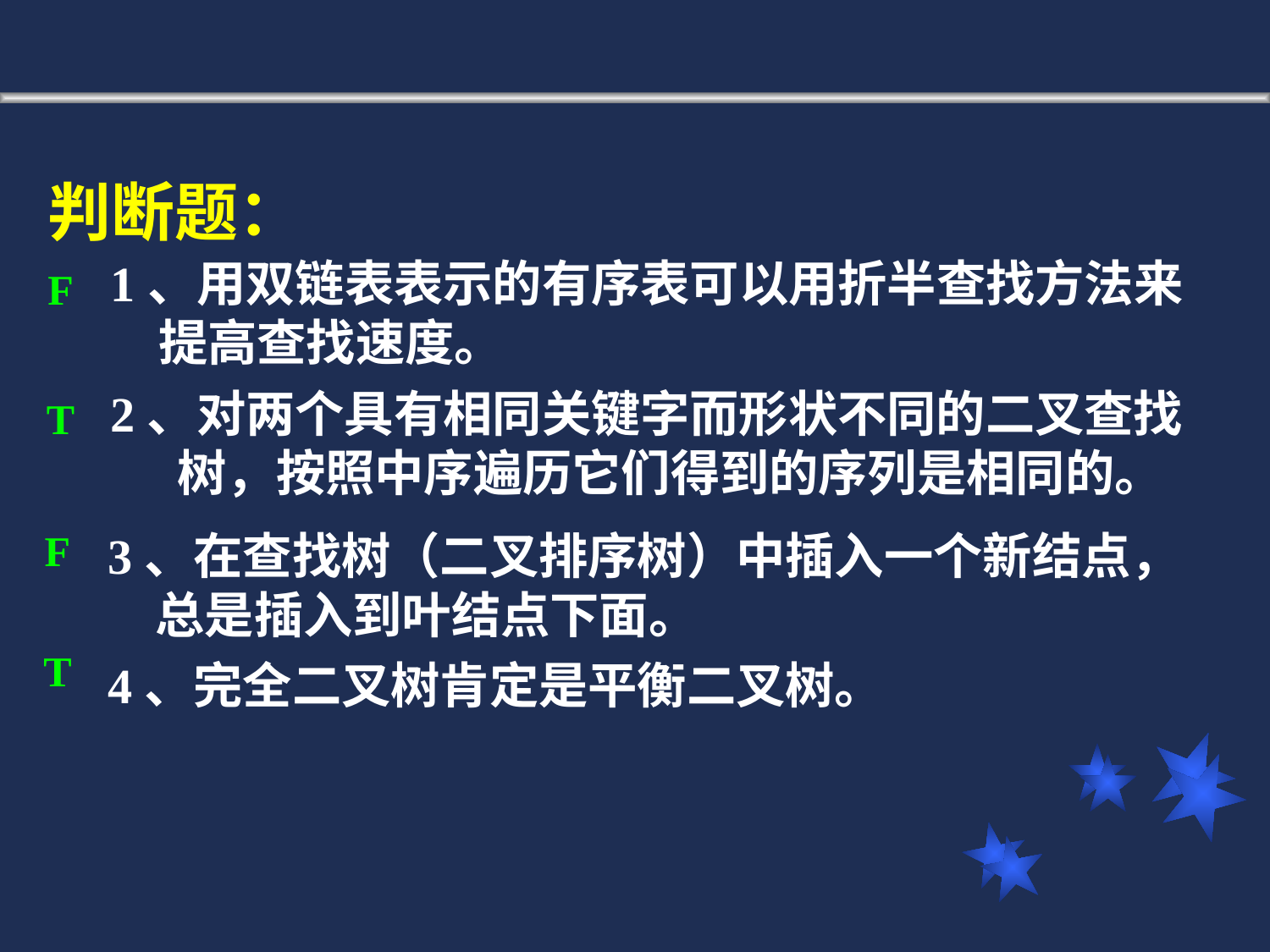

#
判断题：
1、用双链表表示的有序表可以用折半查找方法来提高查找速度。
F
2、对两个具有相同关键字而形状不同的二叉查找树，按照中序遍历它们得到的序列是相同的。
T
3、在查找树（二叉排序树）中插入一个新结点，总是插入到叶结点下面。
F
T
4、完全二叉树肯定是平衡二叉树。